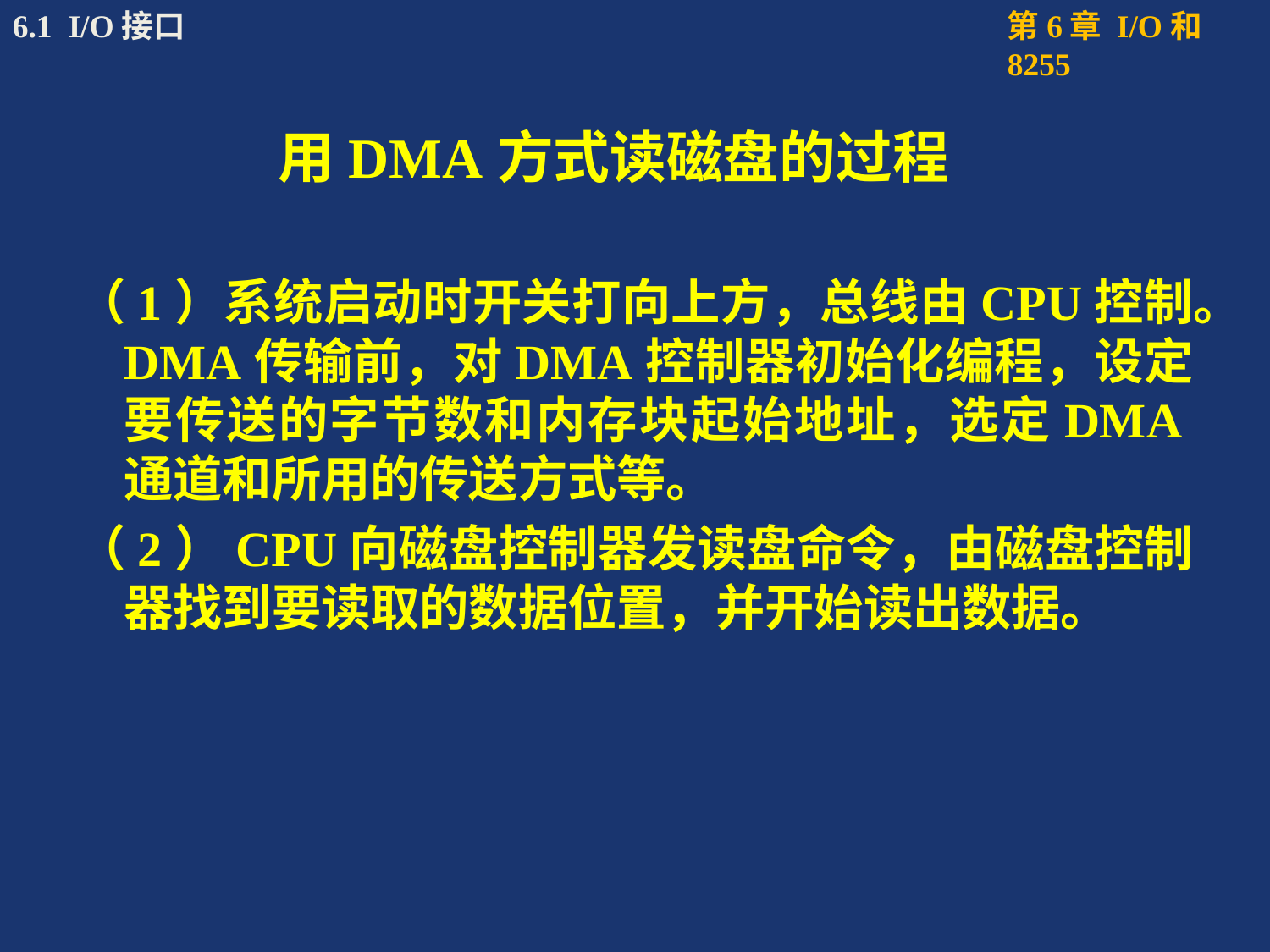

# 用DMA方式读磁盘的过程
（1）系统启动时开关打向上方，总线由CPU控制。DMA传输前，对DMA控制器初始化编程，设定要传送的字节数和内存块起始地址，选定DMA通道和所用的传送方式等。
（2）CPU向磁盘控制器发读盘命令，由磁盘控制器找到要读取的数据位置，并开始读出数据。